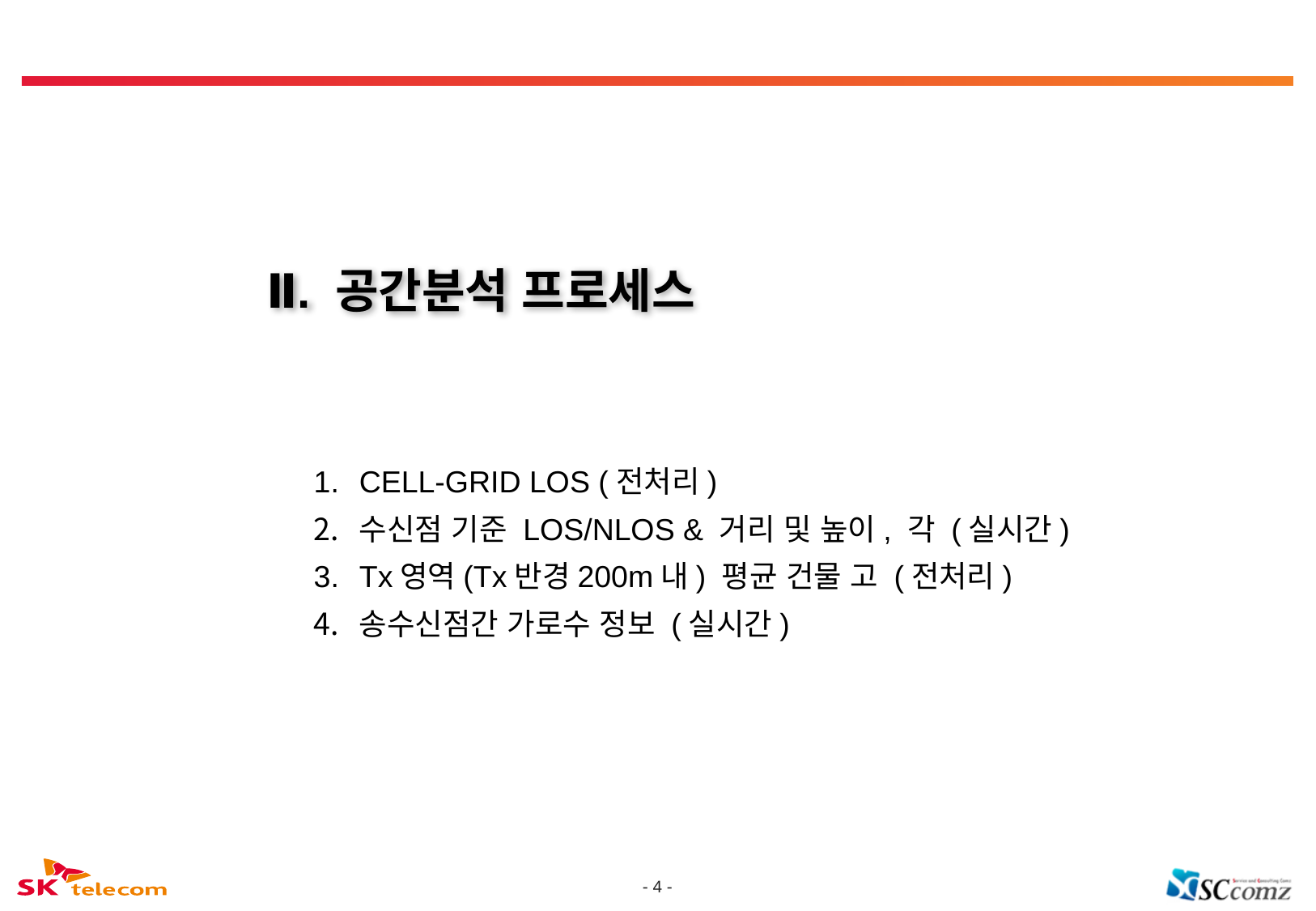

Ⅱ. 공간분석 프로세스
CELL-GRID LOS (전처리)
수신점 기준 LOS/NLOS & 거리 및 높이, 각 (실시간)
Tx영역(Tx반경200m내) 평균 건물 고 (전처리)
송수신점간 가로수 정보 (실시간)